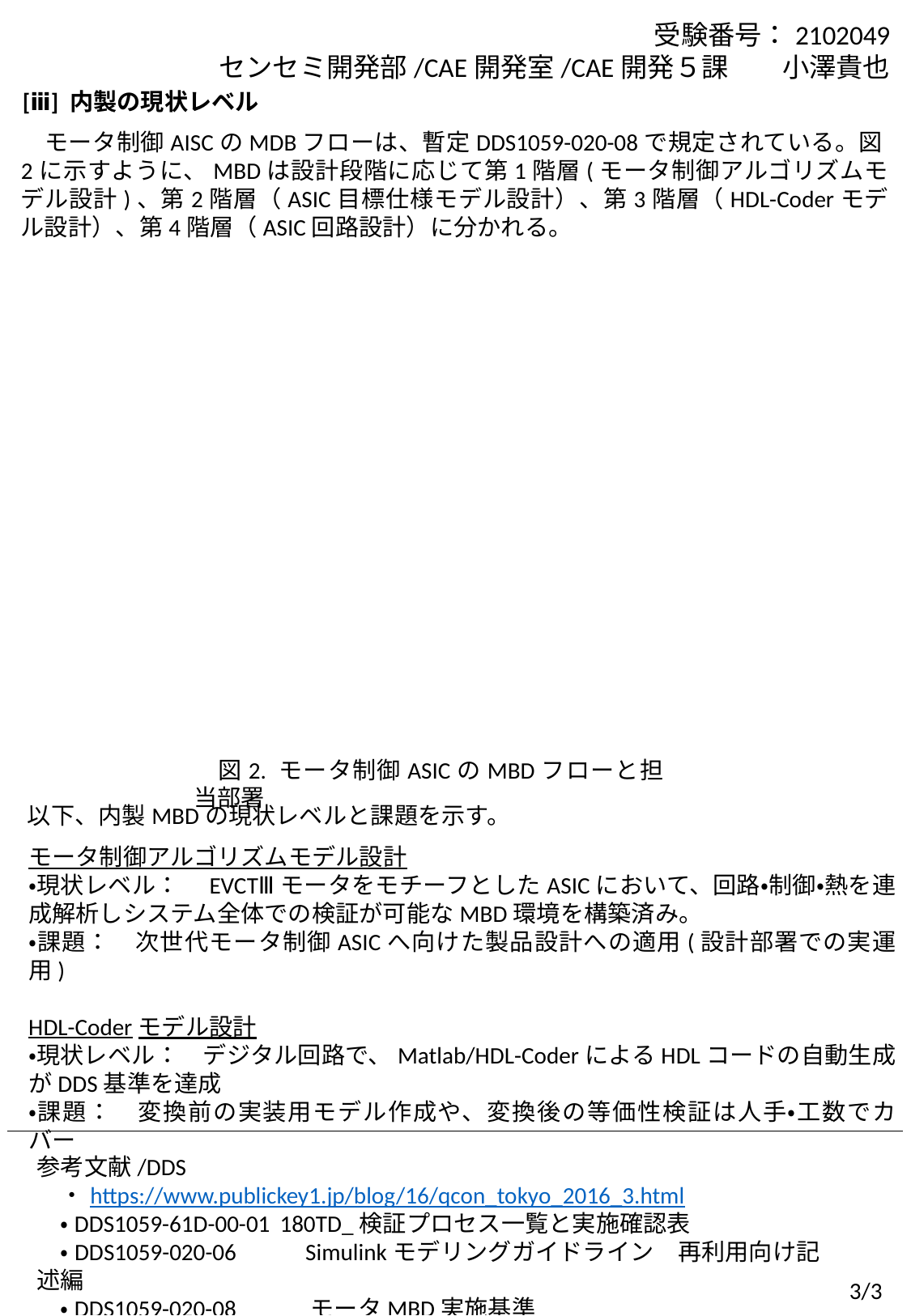

受験番号：2102049
センセミ開発部/CAE開発室/CAE開発５課　　小澤貴也
[ⅲ] 内製の現状レベル
　モータ制御AISCのMDBフローは、暫定DDS1059-020-08で規定されている。図2に示すように、MBDは設計段階に応じて第1階層(モータ制御アルゴリズムモデル設計)、第2階層（ASIC目標仕様モデル設計）、第3階層（HDL-Coderモデル設計）、第4階層（ASIC回路設計）に分かれる。
　図2. モータ制御ASICのMBDフローと担当部署
以下、内製MBDの現状レベルと課題を示す。
モータ制御アルゴリズムモデル設計
・現状レベル：　EVCTⅢモータをモチーフとしたASICにおいて、回路・制御・熱を連成解析しシステム全体での検証が可能なMBD環境を構築済み。
・課題：　次世代モータ制御ASICへ向けた製品設計への適用(設計部署での実運用)

HDL-Coderモデル設計
・現状レベル：　デジタル回路で、Matlab/HDL-CoderによるHDLコードの自動生成がDDS基準を達成
・課題：　変換前の実装用モデル作成や、変換後の等価性検証は人手・工数でカバー
参考文献/DDS
　・https://www.publickey1.jp/blog/16/qcon_tokyo_2016_3.html
　・DDS1059-61D-00-01	180TD_検証プロセス一覧と実施確認表
　・DDS1059-020-06             Simulinkモデリングガイドライン　再利用向け記述編
　・DDS1059-020-08             モータMBD実施基準
3/3